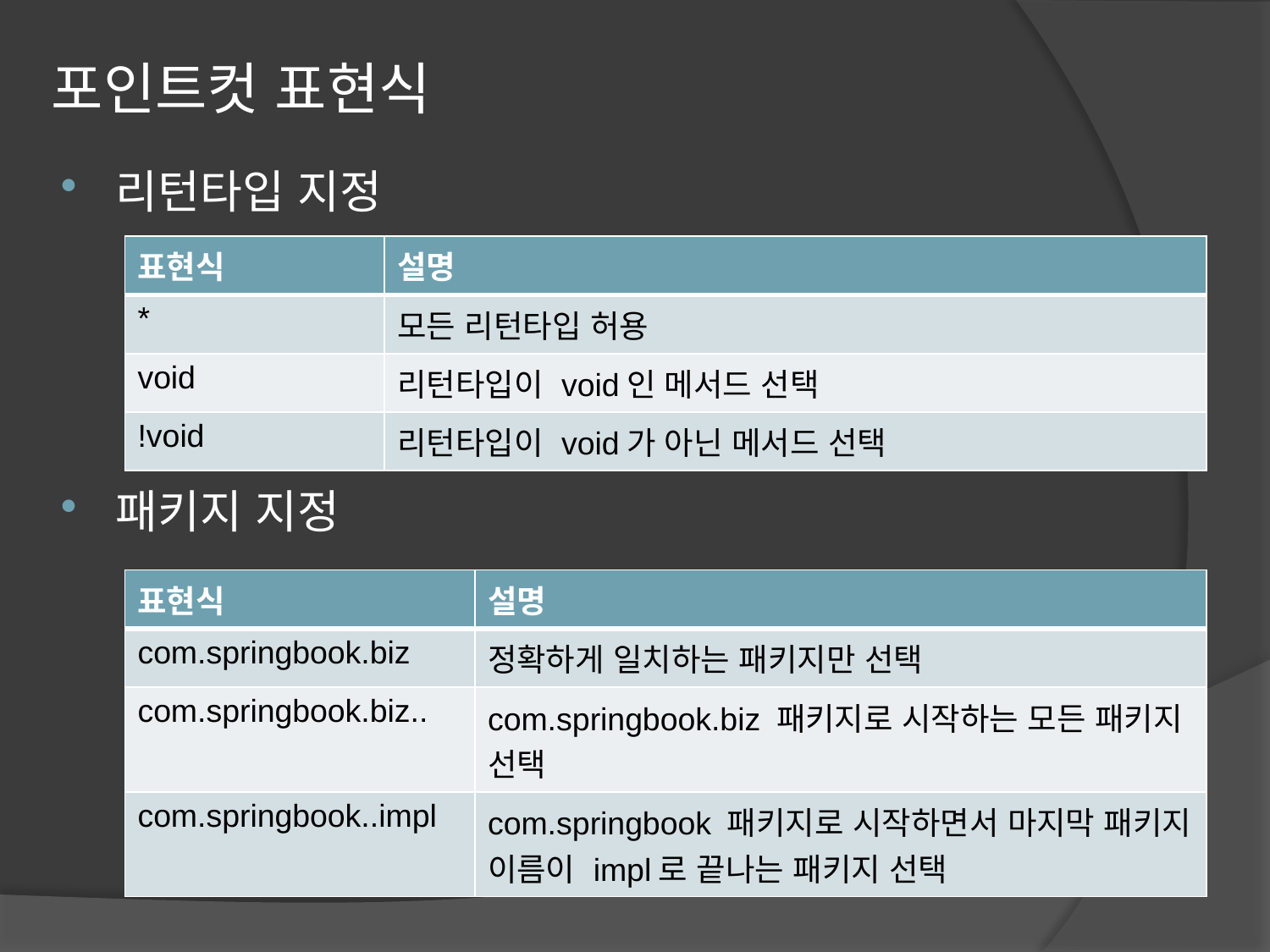

# 포인트컷 표현식
리턴타입 지정

패키지 지정
| 표현식 | 설명 |
| --- | --- |
| \* | 모든 리턴타입 허용 |
| void | 리턴타입이 void인 메서드 선택 |
| !void | 리턴타입이 void가 아닌 메서드 선택 |
| 표현식 | 설명 |
| --- | --- |
| com.springbook.biz | 정확하게 일치하는 패키지만 선택 |
| com.springbook.biz.. | com.springbook.biz 패키지로 시작하는 모든 패키지 선택 |
| com.springbook..impl | com.springbook 패키지로 시작하면서 마지막 패키지 이름이 impl로 끝나는 패키지 선택 |